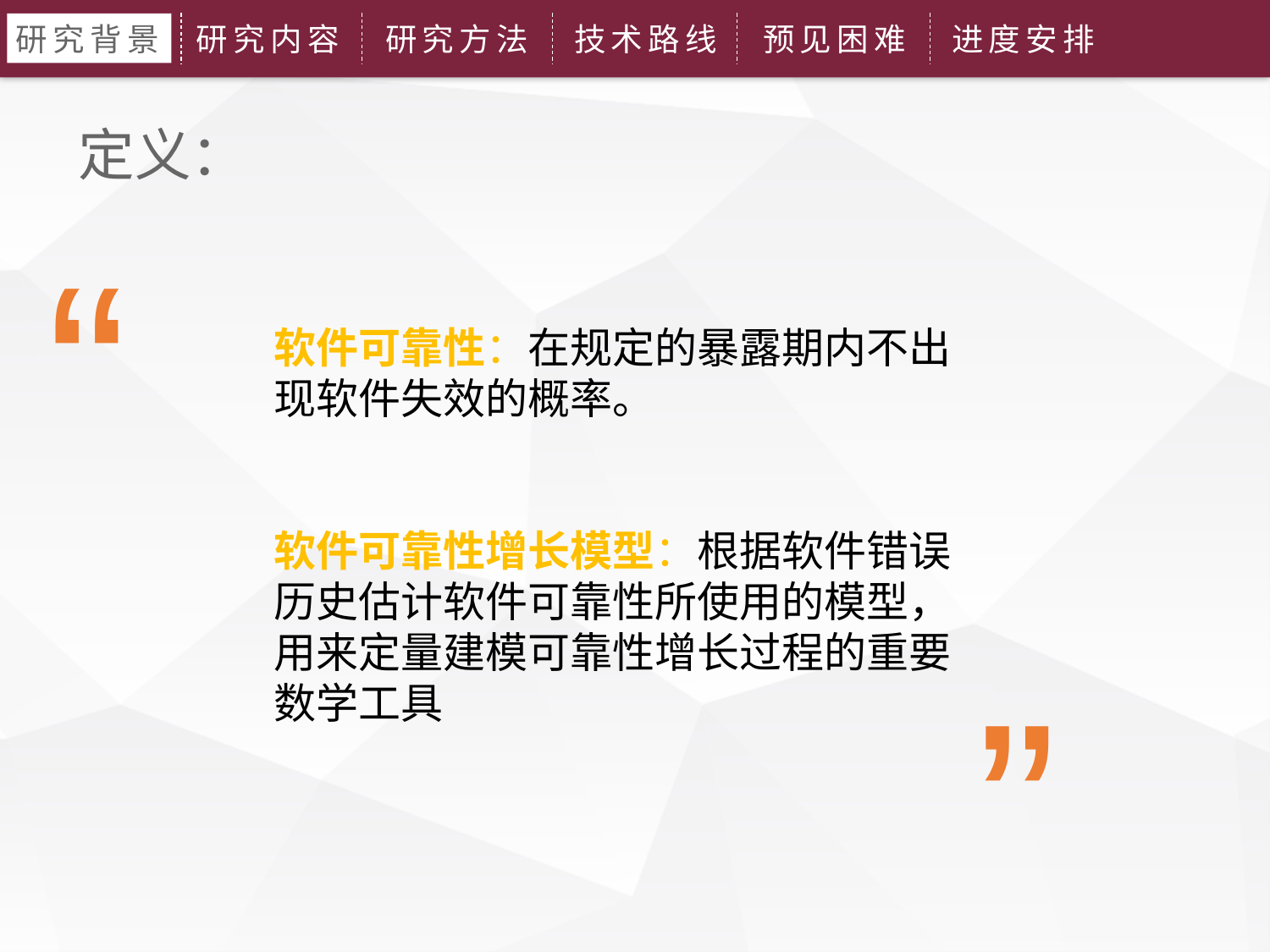

研究背景
研究内容
研究方法
技术路线
预见困难
进度安排

定义：
“
软件可靠性：在规定的暴露期内不出现软件失效的概率。

软件可靠性增长模型：根据软件错误历史估计软件可靠性所使用的模型，用来定量建模可靠性增长过程的重要数学工具
”